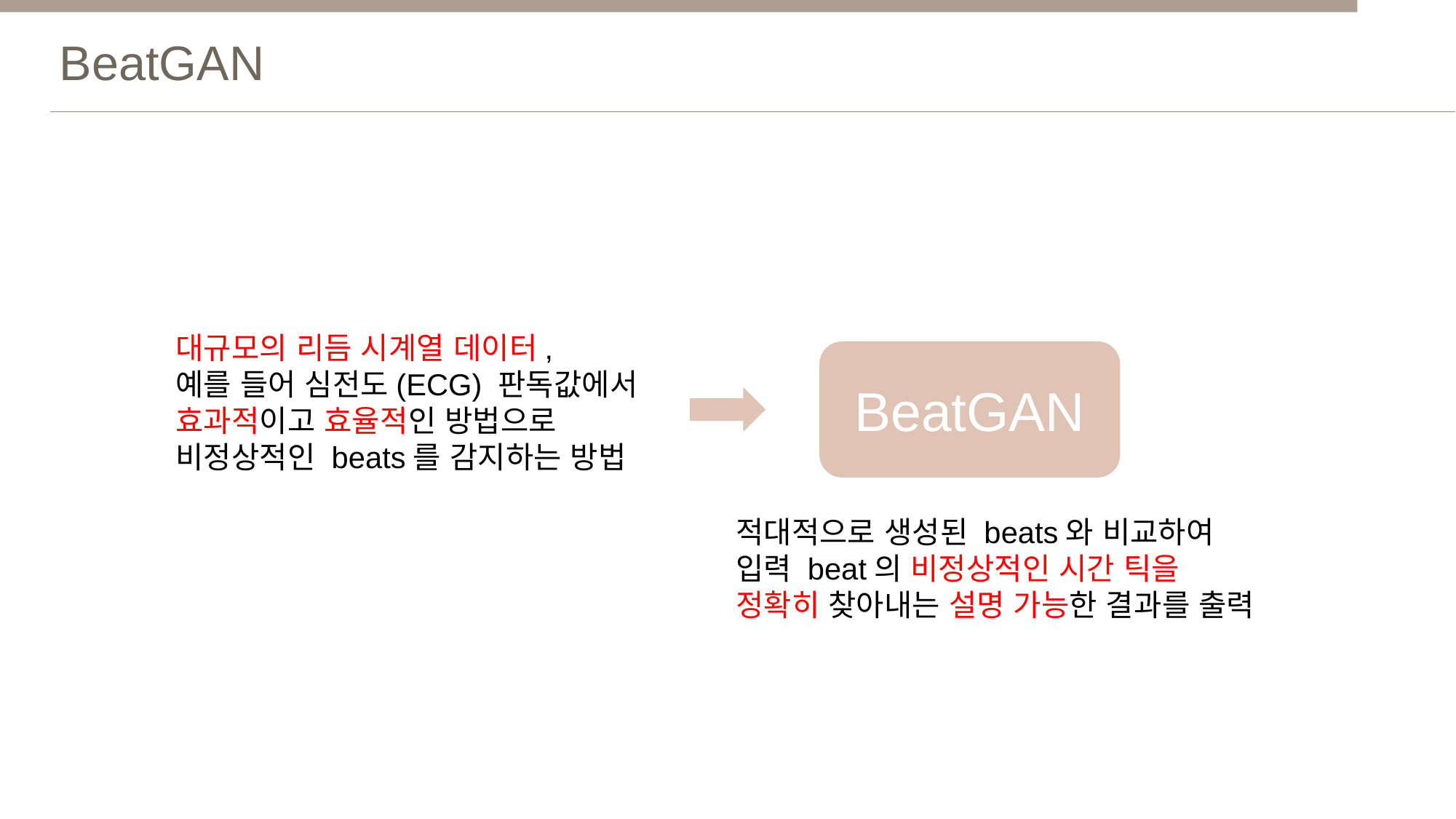

BeatGAN
대규모의 리듬 시계열 데이터,
예를 들어 심전도(ECG) 판독값에서
효과적이고 효율적인 방법으로
비정상적인 beats를 감지하는 방법
BeatGAN

적대적으로 생성된 beats와 비교하여
입력 beat의 비정상적인 시간 틱을
정확히 찾아내는 설명 가능한 결과를 출력